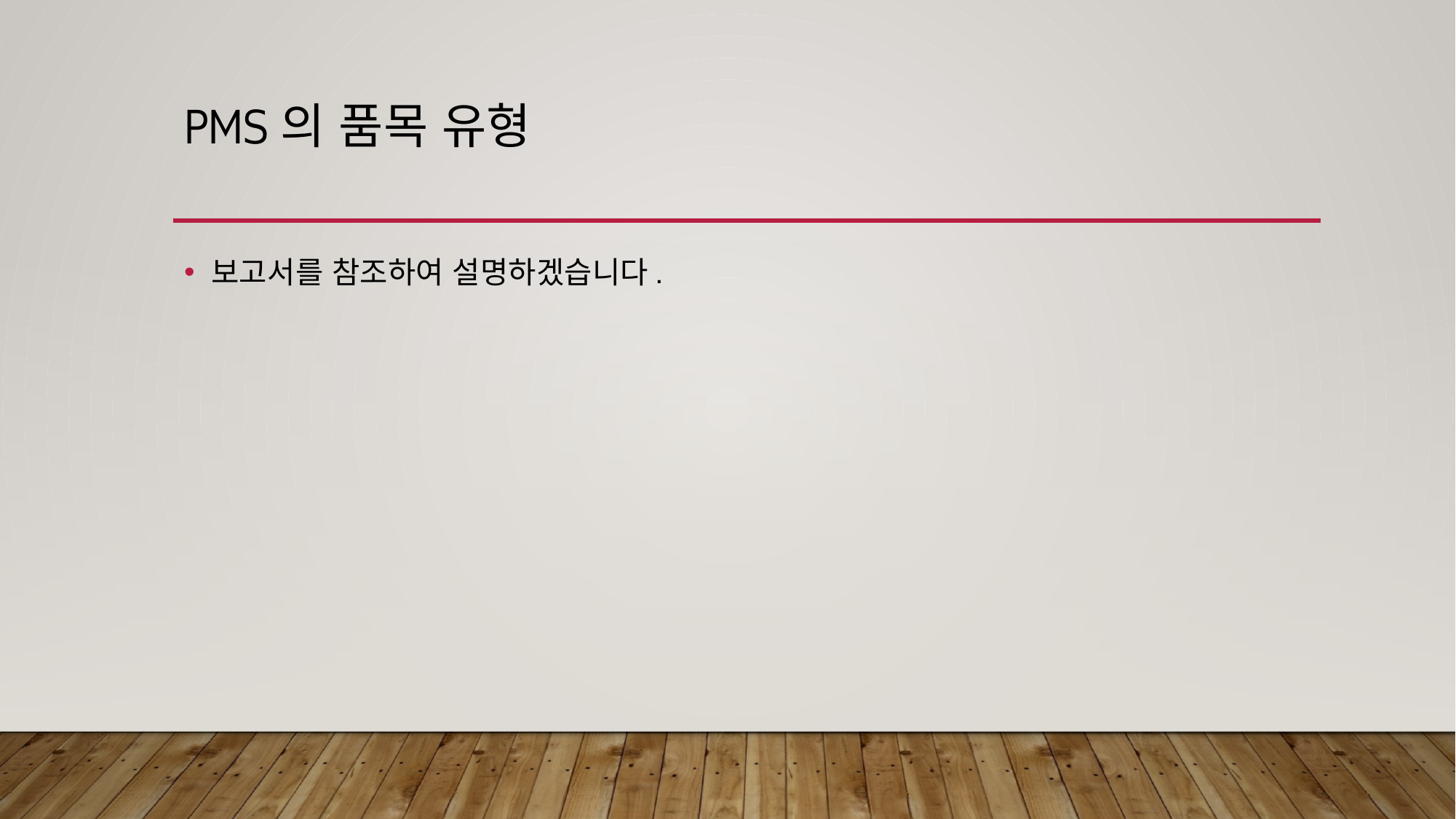

# PMS의 품목 유형
보고서를 참조하여 설명하겠습니다.